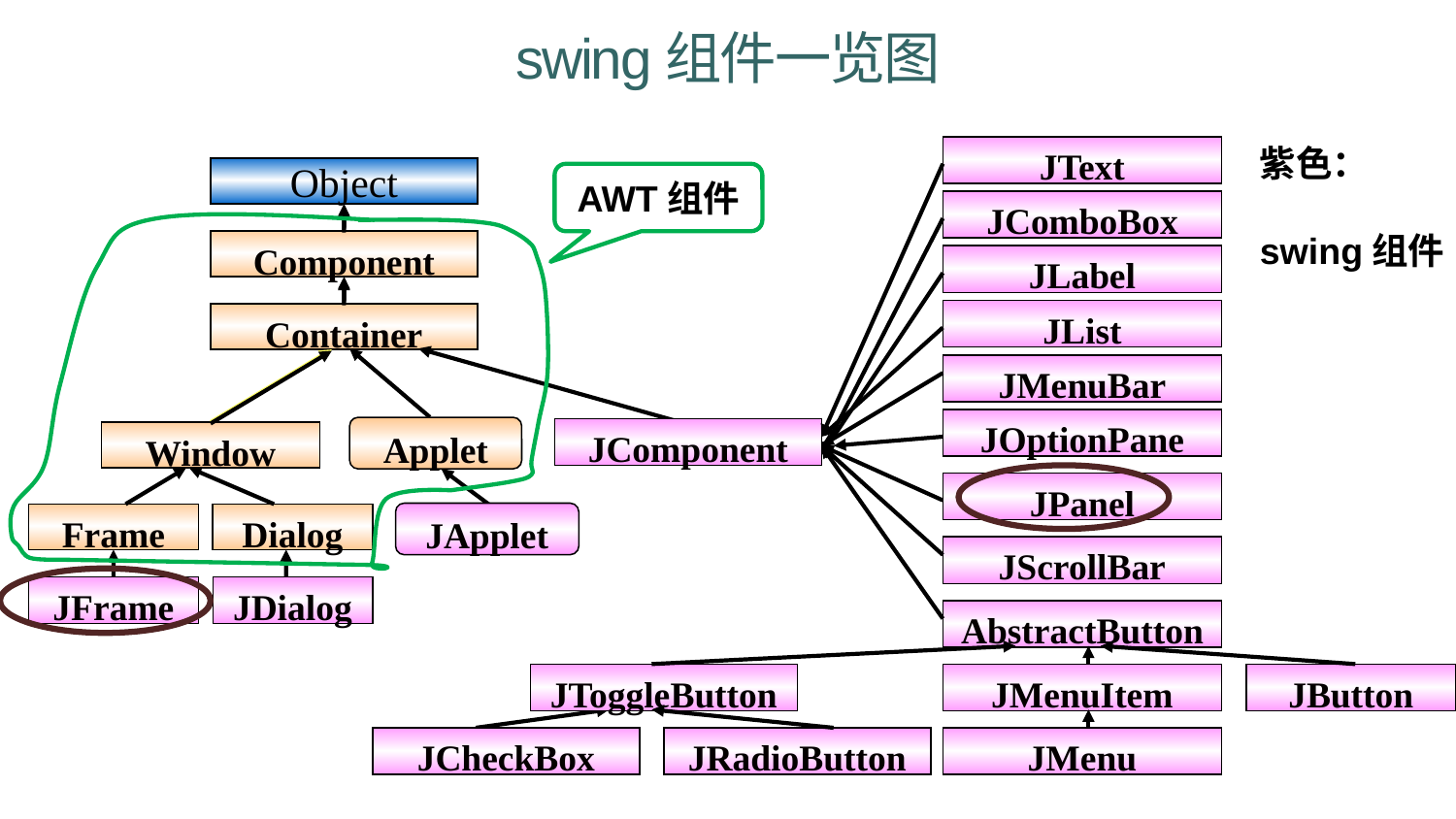

swing组件一览图
紫色：

swing组件
JText
Object

JComboBox

Component
JLabel

JList
Container

JMenuBar

JOptionPane
Applet
JComponent
Window

JPanel
JApplet
Frame
Dialog
JScrollBar

JFrame
JDialog
AbstractButton

JToggleButton
JMenuItem
JButton

JCheckBox
JRadioButton
JMenu
AWT组件